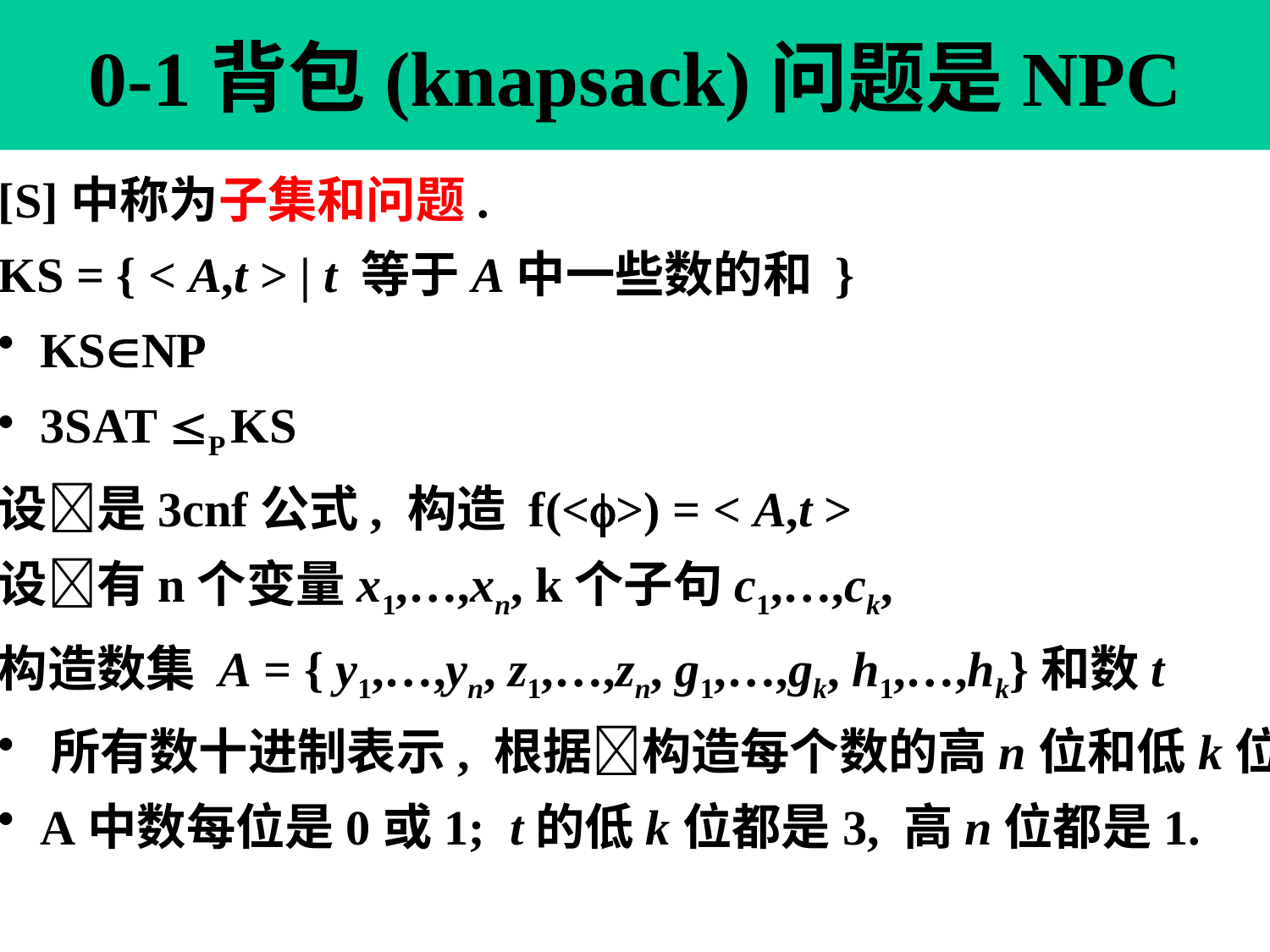

# 0-1背包(knapsack)问题是NPC
[S]中称为子集和问题.
KS = { < A,t > | t 等于A中一些数的和 }
 KS∈NP
 3SAT ≤P KS
设φ是3cnf公式, 构造 f(<φ>) = < A,t >
设φ有n个变量x1,…,xn, k个子句c1,…,ck,
构造数集 A = { y1,…,yn, z1,…,zn, g1,…,gk, h1,…,hk}和数t
 所有数十进制表示, 根据φ构造每个数的高n位和低k位
 A中数每位是0或1;  t的低k位都是3, 高n位都是1.